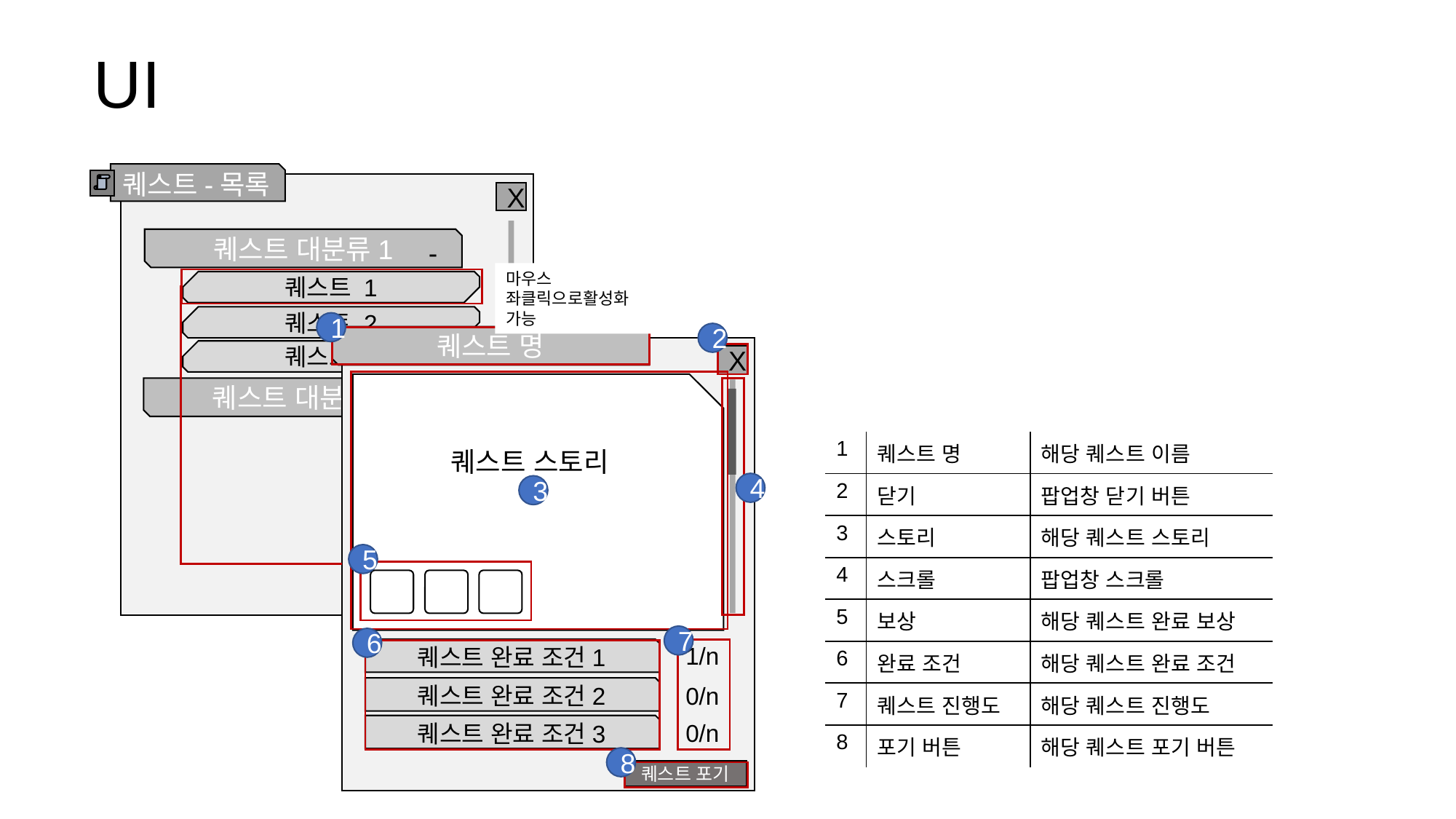

UI
퀘스트-목록

X

퀘스트 대분류1
-
마우스 좌클릭으로활성화 가능

퀘스트 1
퀘스트 2
1
2
퀘스트 명

퀘스트 3

X

퀘스트 스토리

퀘스트 대분류2

+
| 1 | 퀘스트 명 | 해당 퀘스트 이름 |
| --- | --- | --- |
| 2 | 닫기 | 팝업창 닫기 버튼 |
| 3 | 스토리 | 해당 퀘스트 스토리 |
| 4 | 스크롤 | 팝업창 스크롤 |
| 5 | 보상 | 해당 퀘스트 완료 보상 |
| 6 | 완료 조건 | 해당 퀘스트 완료 조건 |
| 7 | 퀘스트 진행도 | 해당 퀘스트 진행도 |
| 8 | 포기 버튼 | 해당 퀘스트 포기 버튼 |
4
3
5

7
6
퀘스트 완료 조건1

1/n
퀘스트 완료 조건2
0/n
퀘스트 완료 조건3
0/n
8
퀘스트 포기